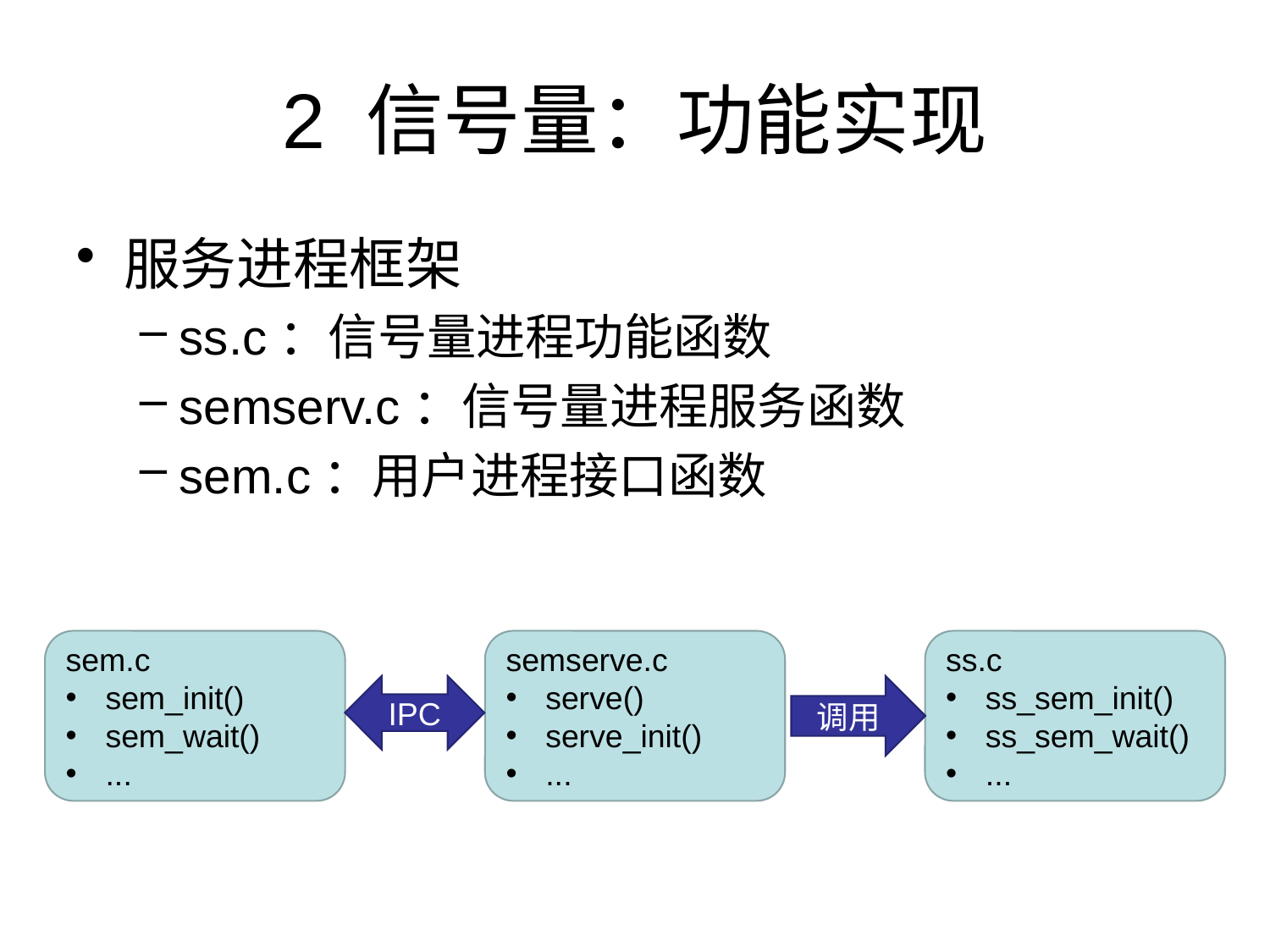

# 2 信号量：功能实现
服务进程框架
ss.c：信号量进程功能函数
semserv.c：信号量进程服务函数
sem.c：用户进程接口函数
sem.c
sem_init()
sem_wait()
...
semserve.c
serve()
serve_init()
...
ss.c
ss_sem_init()
ss_sem_wait()
...
IPC
调用